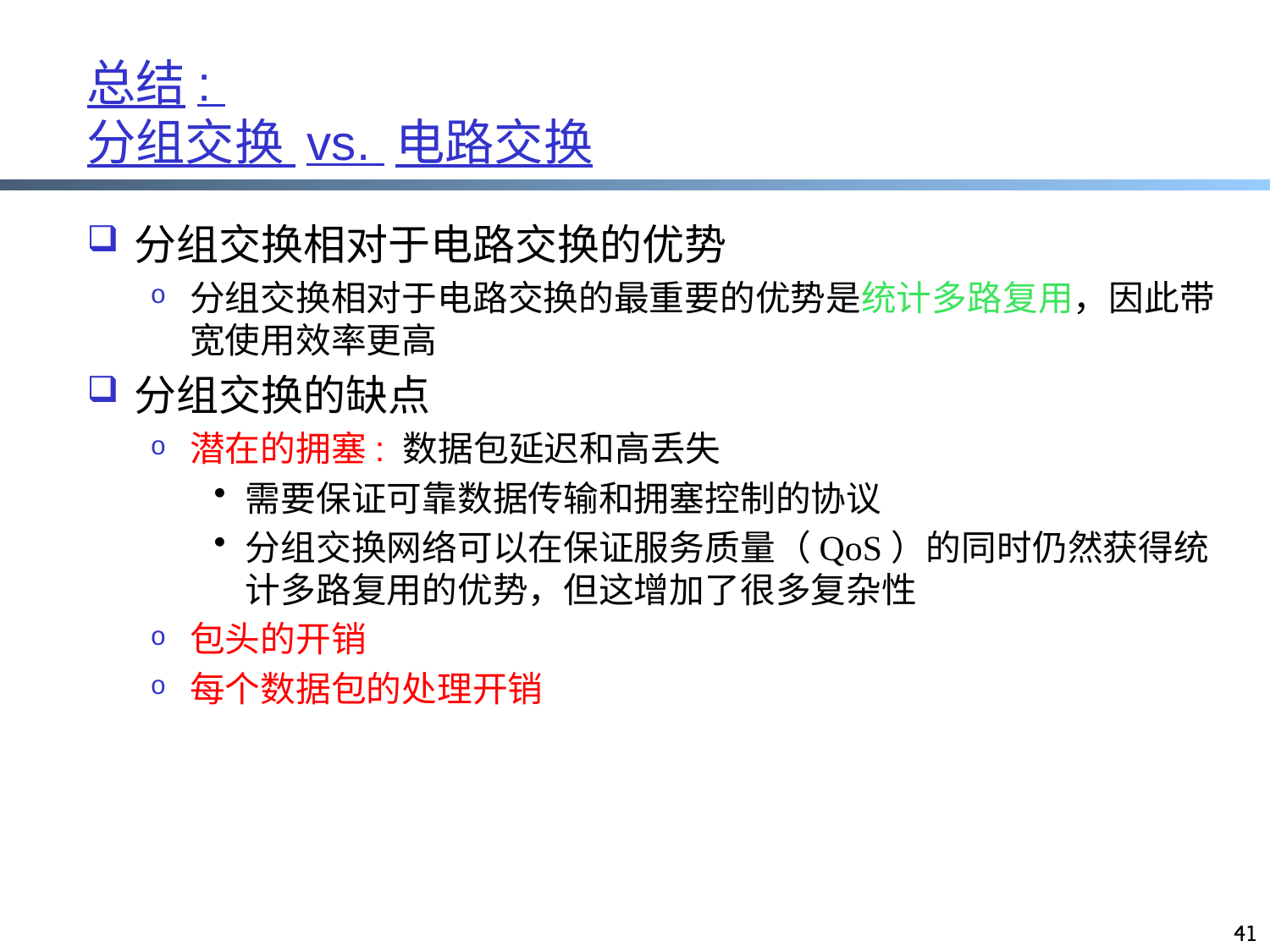

总结:
分组交换 vs. 电路交换
分组交换相对于电路交换的优势
分组交换相对于电路交换的最重要的优势是统计多路复用，因此带宽使用效率更高
分组交换的缺点
潜在的拥塞: 数据包延迟和高丢失
需要保证可靠数据传输和拥塞控制的协议
分组交换网络可以在保证服务质量（QoS）的同时仍然获得统计多路复用的优势，但这增加了很多复杂性
包头的开销
每个数据包的处理开销
41